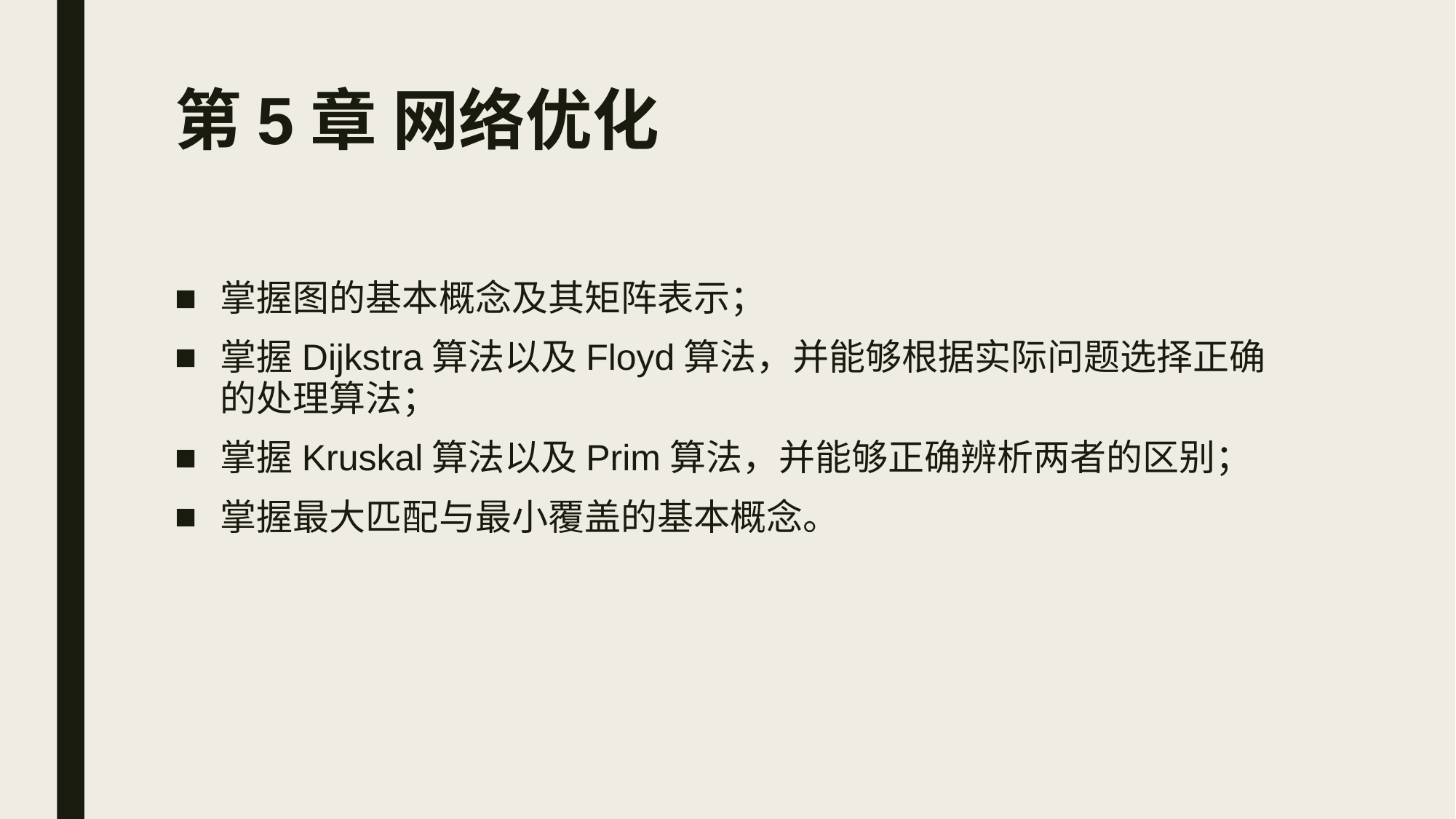

# 第5章 网络优化
掌握图的基本概念及其矩阵表示；
掌握Dijkstra算法以及Floyd算法，并能够根据实际问题选择正确的处理算法；
掌握Kruskal算法以及Prim算法，并能够正确辨析两者的区别；
掌握最大匹配与最小覆盖的基本概念。